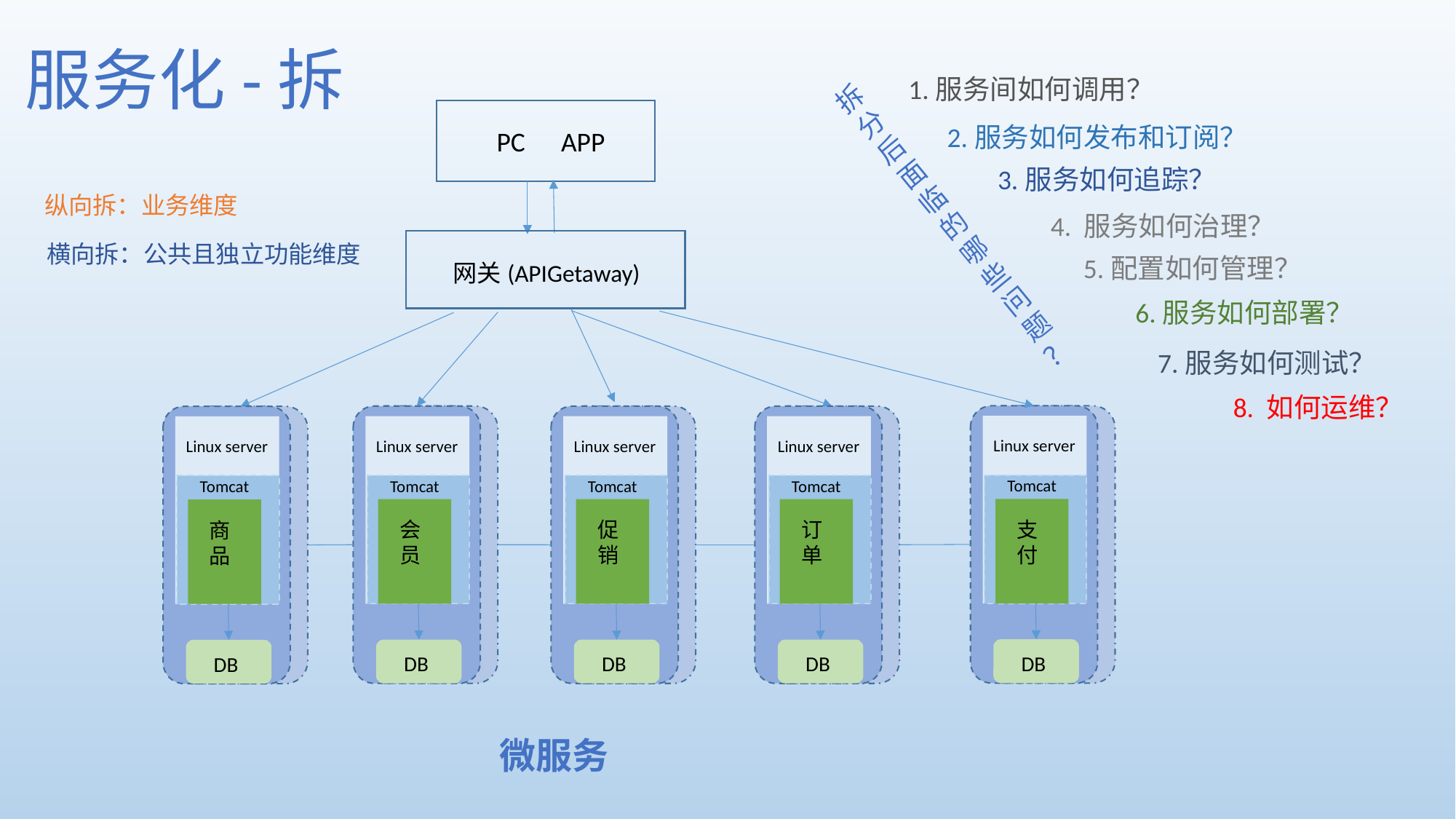

服务化-拆
拆
分
后
面
临
的
哪
些
问
题
？
1.服务间如何调用？

PC
APP

网关(APIGetaway)

Linux server
Tomcat

支付

DB

Linux server
Tomcat

会员

DB

Linux server
Tomcat

促销

DB

Linux server
Tomcat

订单

DB

Linux server
Tomcat

商品

DB
微服务
2.服务如何发布和订阅？
3.服务如何追踪？
纵向拆：业务维度
4. 服务如何治理？
横向拆：公共且独立功能维度
5.配置如何管理？
6.服务如何部署？
7.服务如何测试？
8. 如何运维？